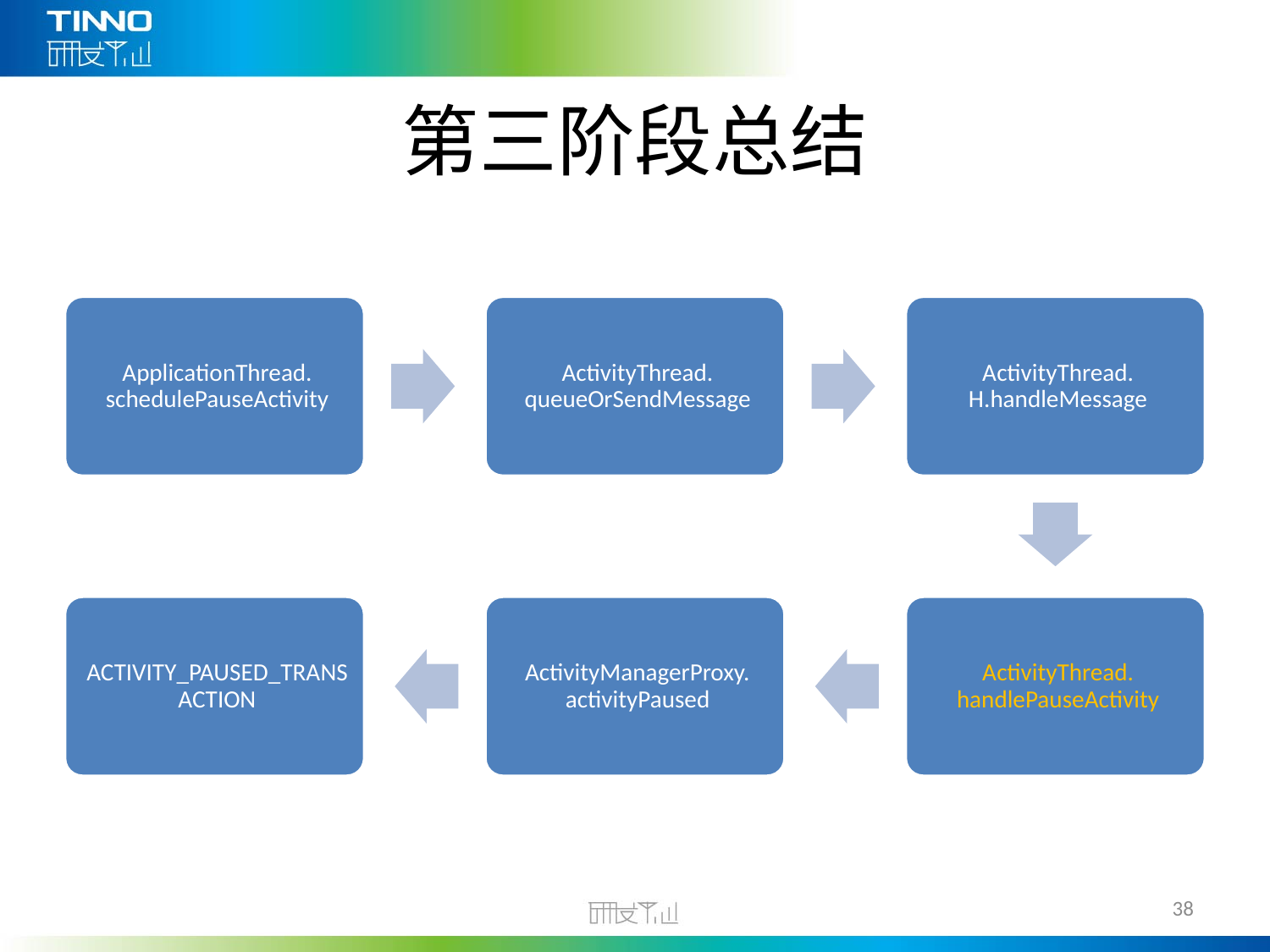

# 第三阶段总结
ApplicationThread.
schedulePauseActivity

ActivityThread.
queueOrSendMessage

ActivityThread.
H.handleMessage

ActivityThread.
handlePauseActivity

ActivityManagerProxy.
activityPaused

ACTIVITY_PAUSED_TRANSACTION

38